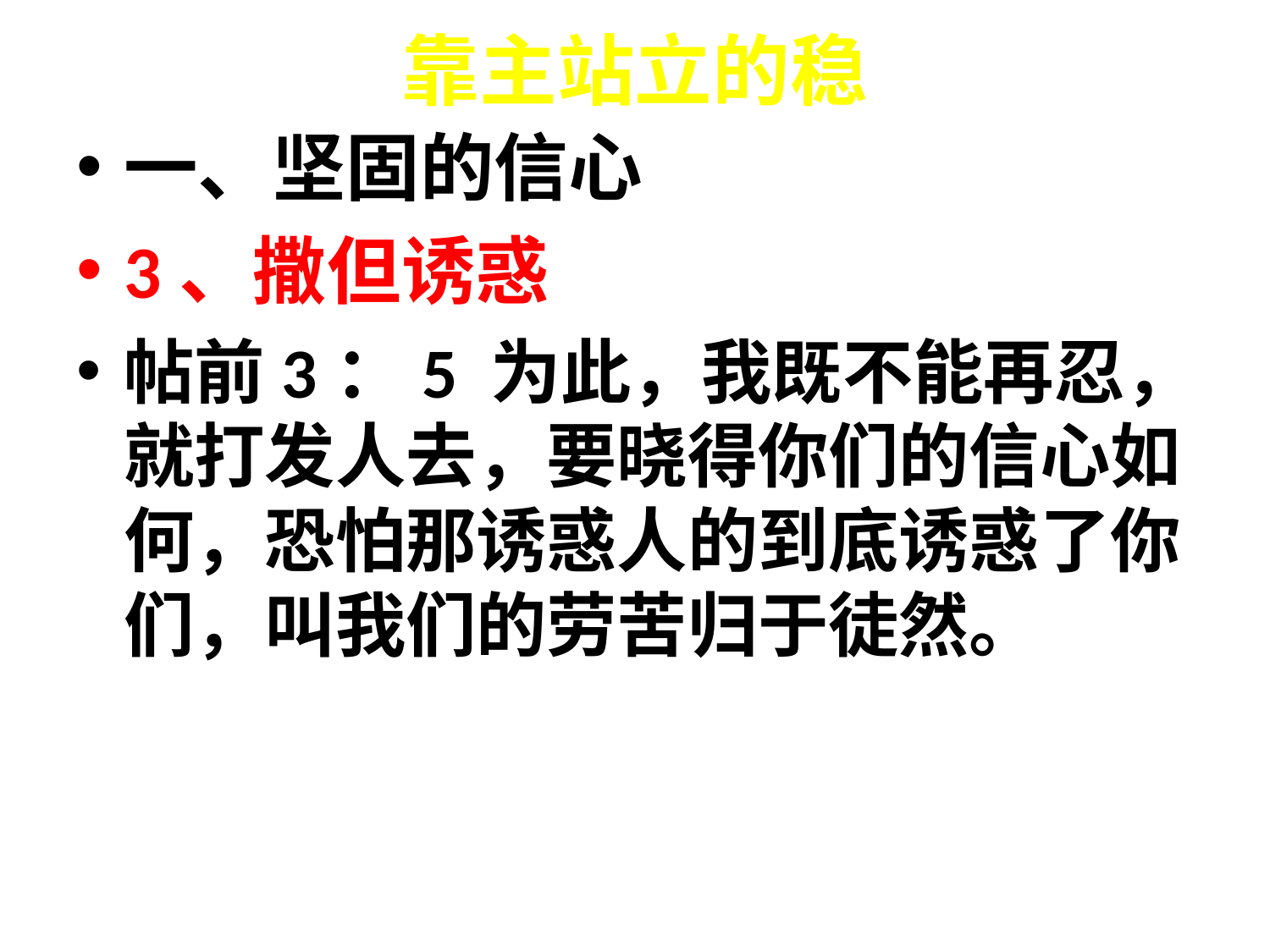

# 靠主站立的稳
一、坚固的信心
3、撒但诱惑
帖前3：5 为此，我既不能再忍，就打发人去，要晓得你们的信心如何，恐怕那诱惑人的到底诱惑了你们，叫我们的劳苦归于徒然。